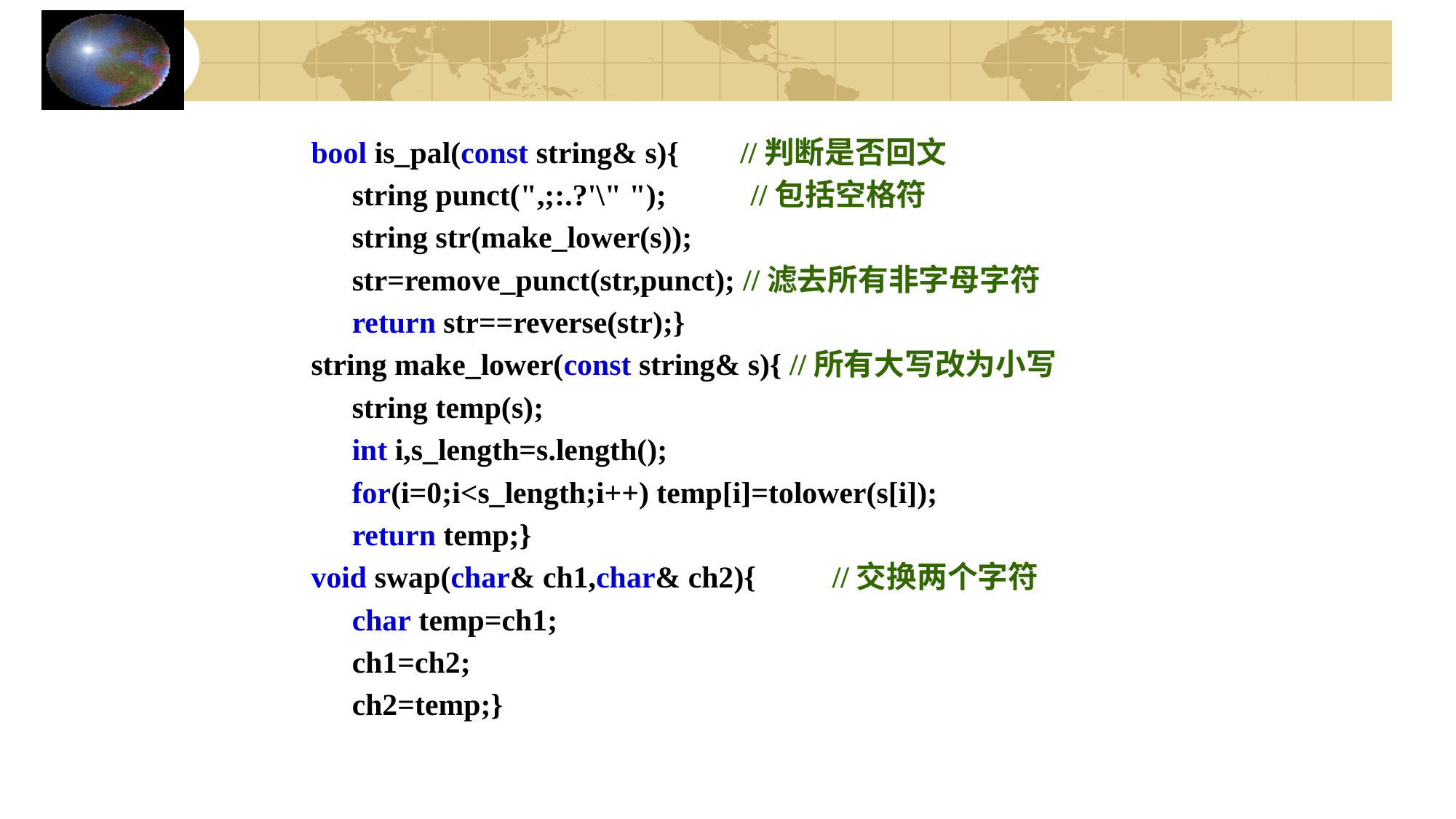

bool is_pal(const string& s){        //判断是否回文
	string punct(",;:.?'\" ");           //包括空格符
	string str(make_lower(s));
	str=remove_punct(str,punct); //滤去所有非字母字符
	return str==reverse(str);}
string make_lower(const string& s){ //所有大写改为小写
	string temp(s);
	int i,s_length=s.length();
	for(i=0;i<s_length;i++) temp[i]=tolower(s[i]);
	return temp;}
void swap(char& ch1,char& ch2){          //交换两个字符
	char temp=ch1;
	ch1=ch2;
	ch2=temp;}